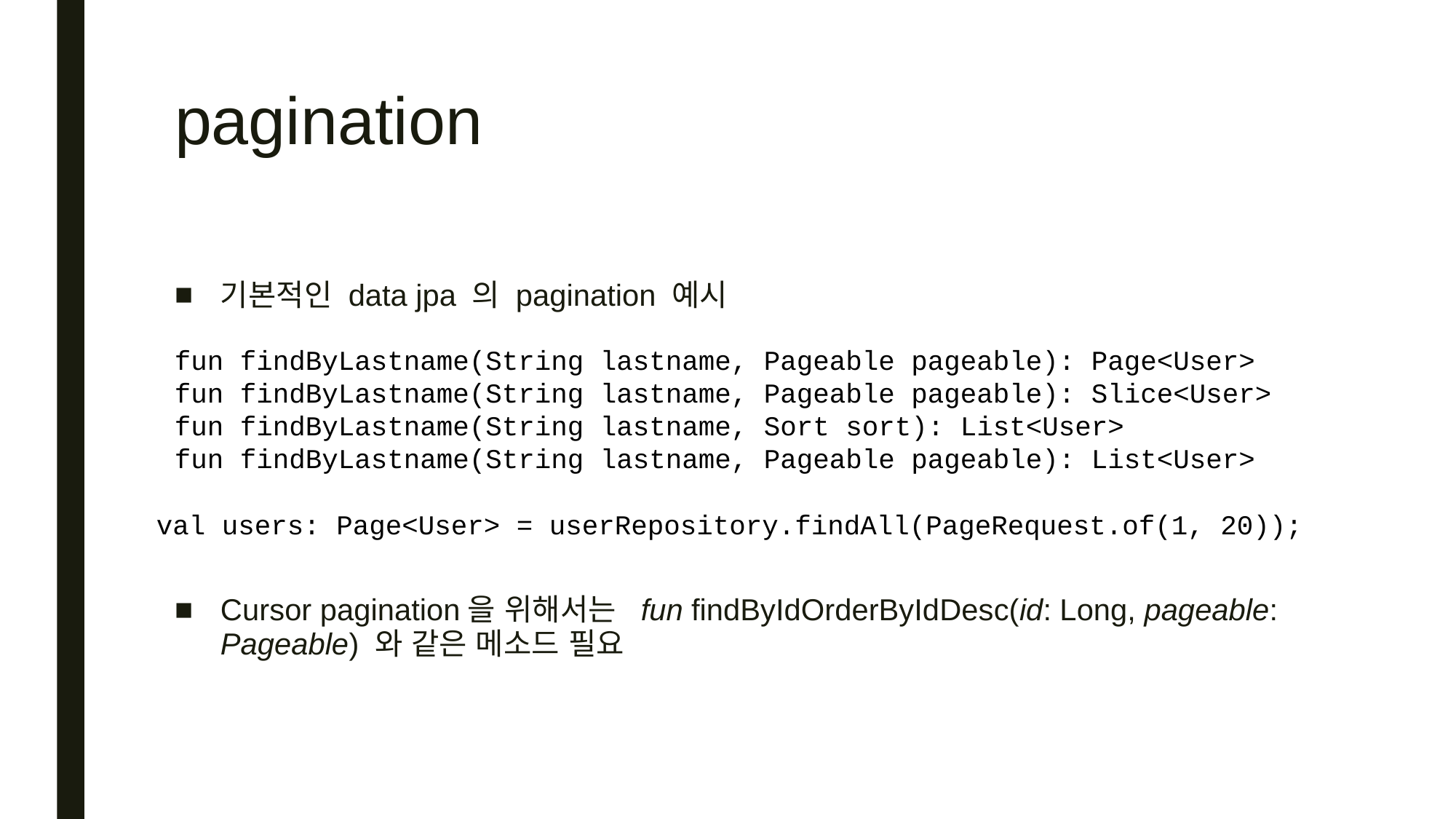

# pagination
기본적인 data jpa 의 pagination 예시

Cursor pagination을 위해서는  fun findByIdOrderByIdDesc(id: Long, pageable: Pageable) 와 같은 메소드 필요

fun findByLastname(String lastname, Pageable pageable): Page<User>
fun findByLastname(String lastname, Pageable pageable): Slice<User>
fun findByLastname(String lastname, Sort sort): List<User>
fun findByLastname(String lastname, Pageable pageable): List<User>
val users: Page<User> = userRepository.findAll(PageRequest.of(1, 20));